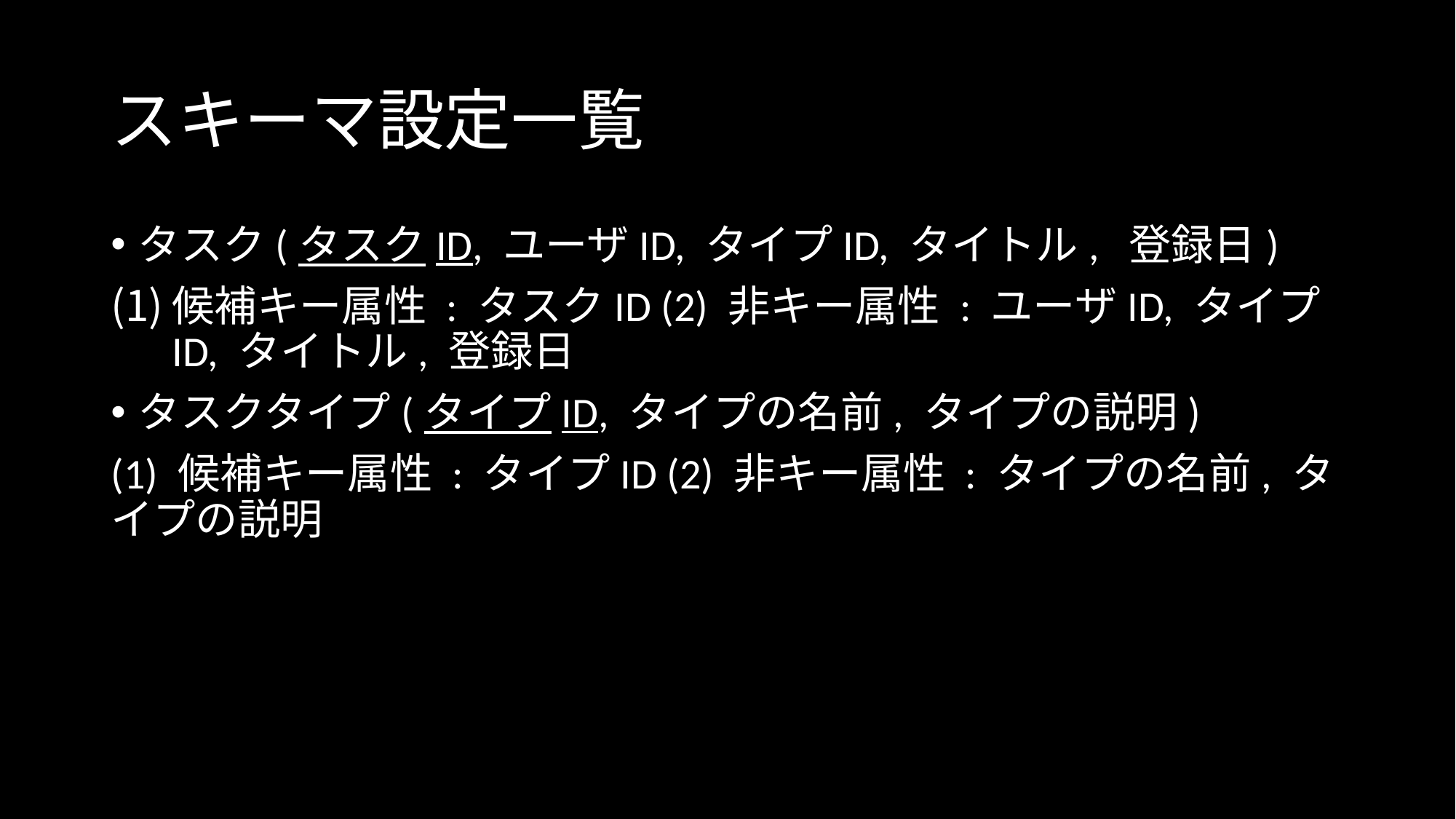

# スキーマ設定一覧
タスク(タスクID, ユーザID, タイプID, タイトル,  登録日)
候補キー属性 : タスクID (2) 非キー属性 : ユーザID, タイプID, タイトル, 登録日
タスクタイプ(タイプID, タイプの名前, タイプの説明)
(1) 候補キー属性 : タイプID (2) 非キー属性 : タイプの名前, タイプの説明